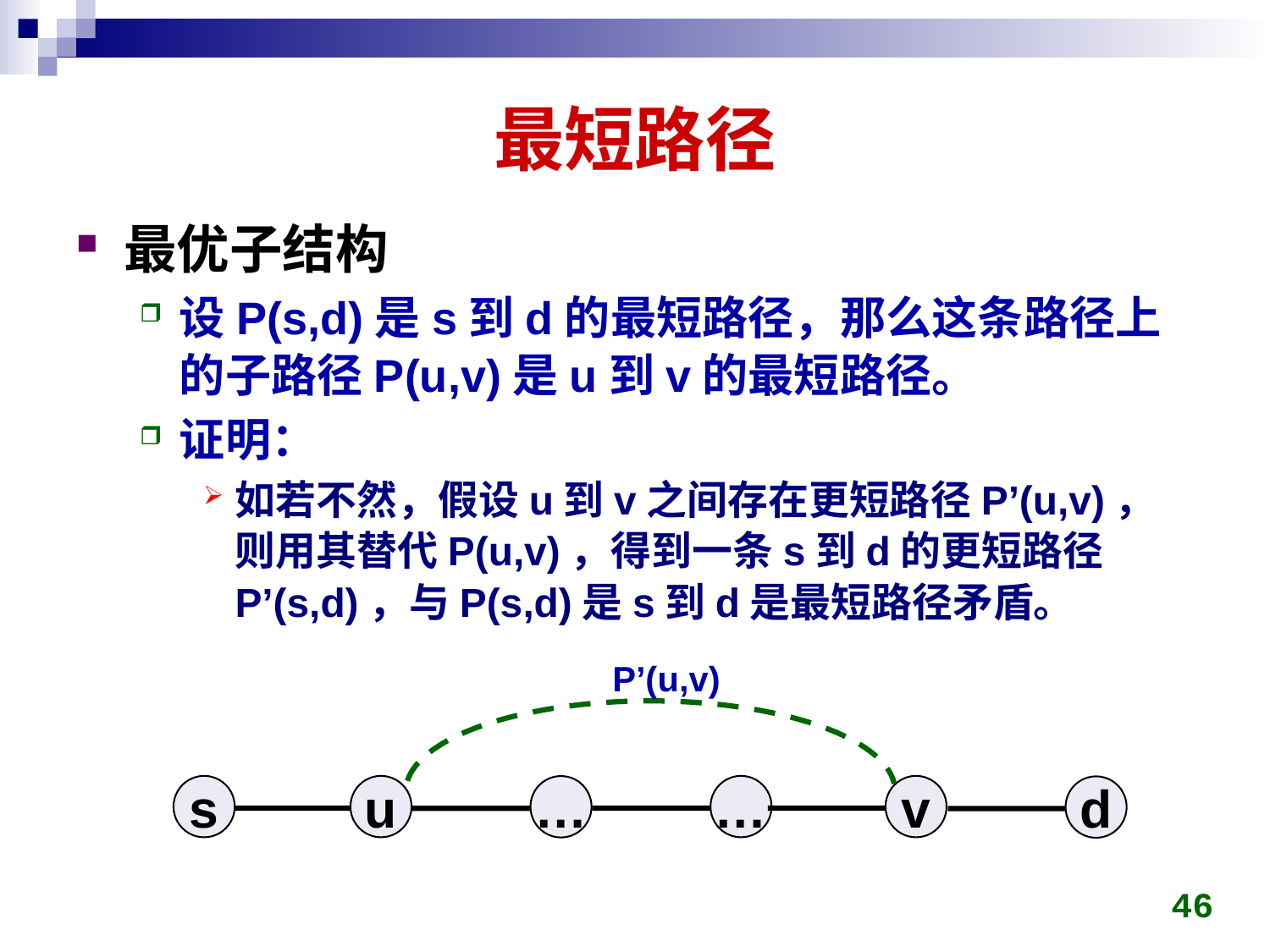

# 最短路径
最优子结构
设P(s,d)是s到d的最短路径，那么这条路径上的子路径P(u,v)是u到v的最短路径。
证明：
如若不然，假设u到v之间存在更短路径P’(u,v)，则用其替代P(u,v)，得到一条s到d的更短路径P’(s,d)，与P(s,d)是s到d是最短路径矛盾。
P’(u,v)

v
…
s
u
…
d

46